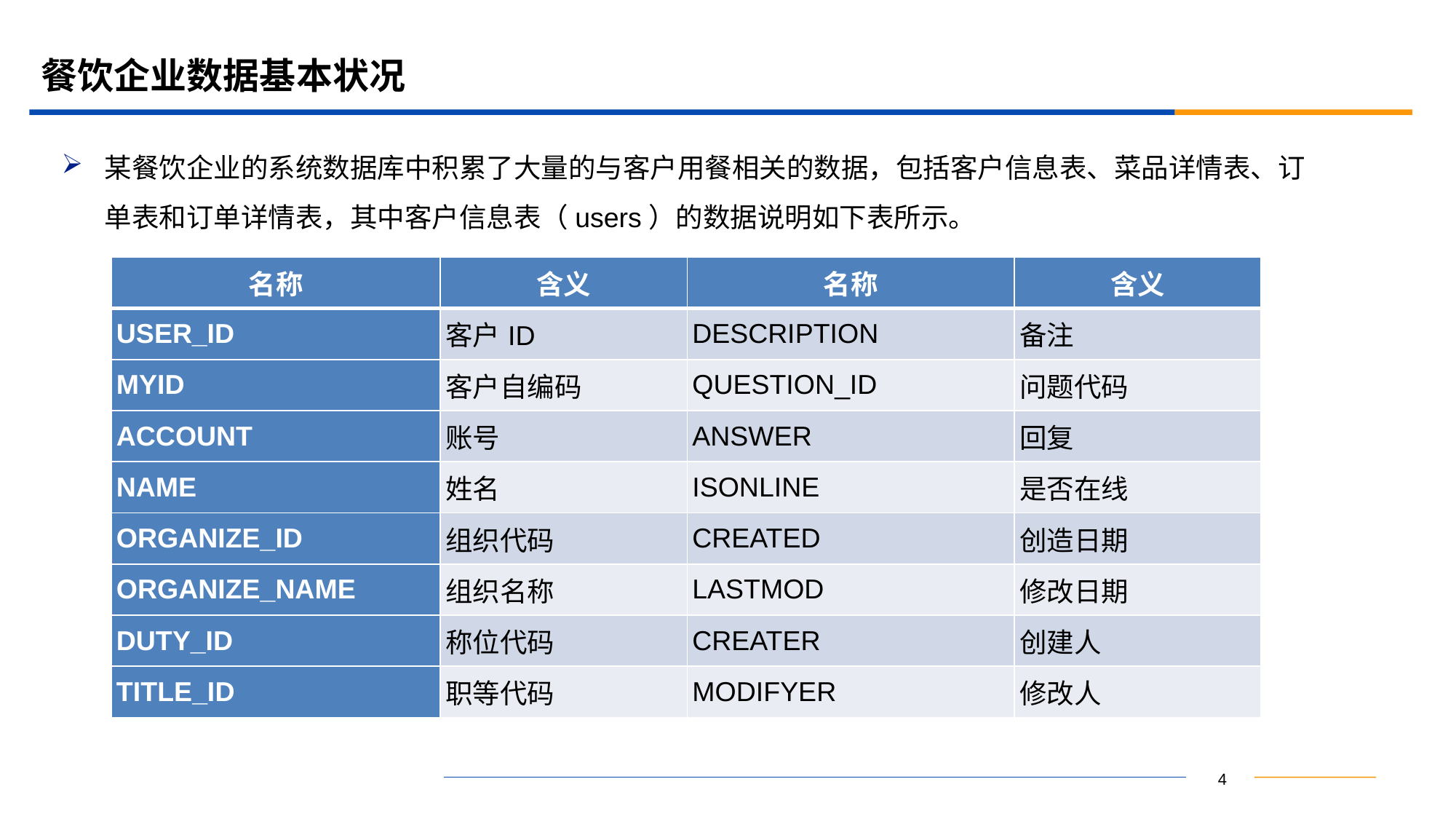

# 餐饮企业数据基本状况
某餐饮企业的系统数据库中积累了大量的与客户用餐相关的数据，包括客户信息表、菜品详情表、订单表和订单详情表，其中客户信息表（users）的数据说明如下表所示。
| 名称 | 含义 | 名称 | 含义 |
| --- | --- | --- | --- |
| USER\_ID | 客户ID | DESCRIPTION | 备注 |
| MYID | 客户自编码 | QUESTION\_ID | 问题代码 |
| ACCOUNT | 账号 | ANSWER | 回复 |
| NAME | 姓名 | ISONLINE | 是否在线 |
| ORGANIZE\_ID | 组织代码 | CREATED | 创造日期 |
| ORGANIZE\_NAME | 组织名称 | LASTMOD | 修改日期 |
| DUTY\_ID | 称位代码 | CREATER | 创建人 |
| TITLE\_ID | 职等代码 | MODIFYER | 修改人 |